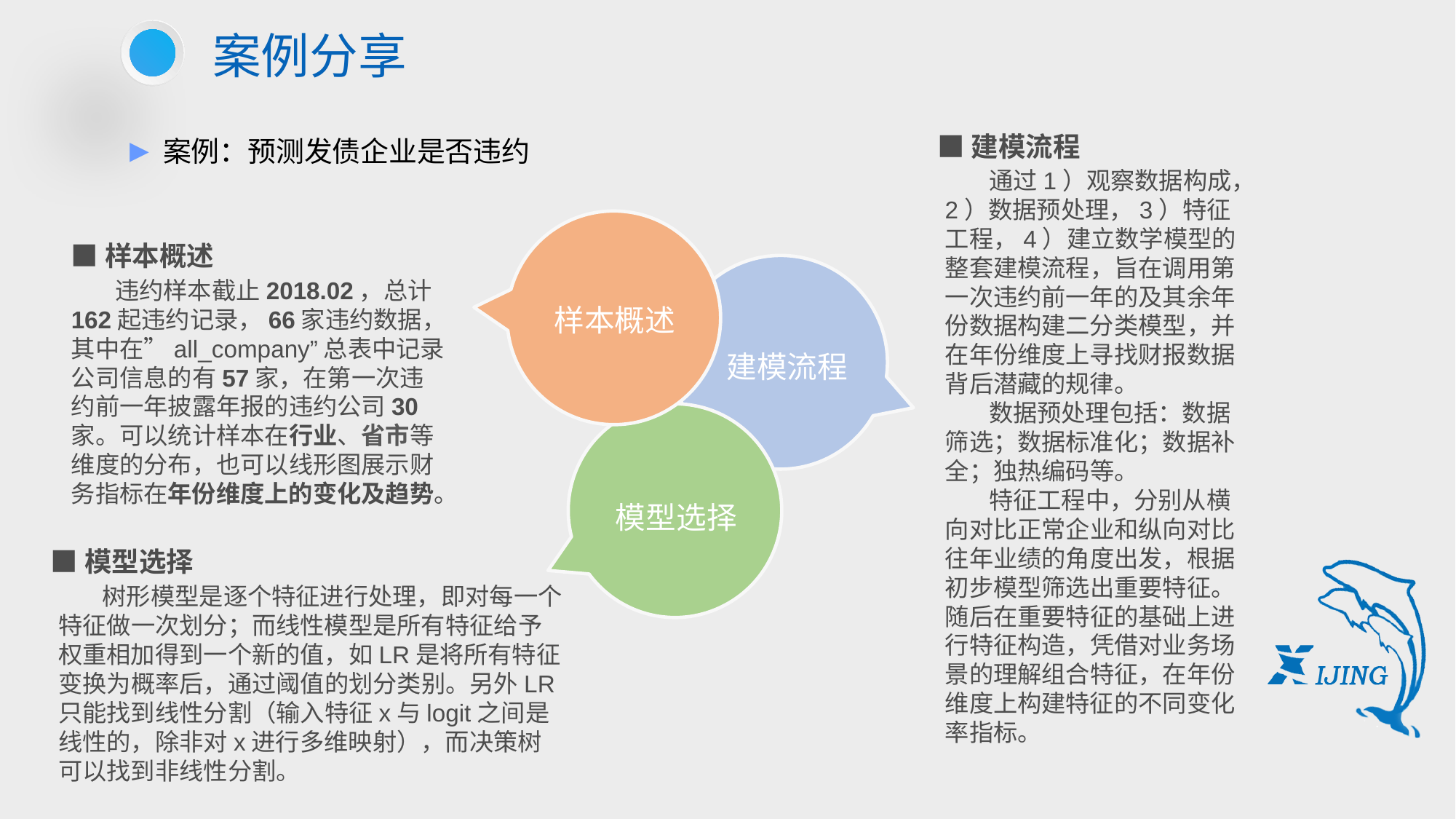

案例分享
►案例：预测发债企业是否违约
■建模流程
       通过1）观察数据构成，2）数据预处理，3）特征工程，4）建立数学模型的整套建模流程，旨在调用第一次违约前一年的及其余年份数据构建二分类模型，并在年份维度上寻找财报数据背后潜藏的规律。
       数据预处理包括：数据筛选；数据标准化；数据补全；独热编码等。
       特征工程中，分别从横向对比正常企业和纵向对比往年业绩的角度出发，根据初步模型筛选出重要特征。随后在重要特征的基础上进行特征构造，凭借对业务场景的理解组合特征，在年份维度上构建特征的不同变化率指标。

■样本概述

       违约样本截止2018.02，总计162起违约记录，66家违约数据，其中在”all_company”总表中记录公司信息的有57家，在第一次违约前一年披露年报的违约公司30家。可以统计样本在行业、省市等维度的分布，也可以线形图展示财务指标在年份维度上的变化及趋势。
样本概述
建模流程

模型选择
■模型选择
       树形模型是逐个特征进行处理，即对每一个特征做一次划分；而线性模型是所有特征给予权重相加得到一个新的值，如LR是将所有特征变换为概率后，通过阈值的划分类别。另外LR只能找到线性分割（输入特征x与logit之间是线性的，除非对x进行多维映射），而决策树可以找到非线性分割。